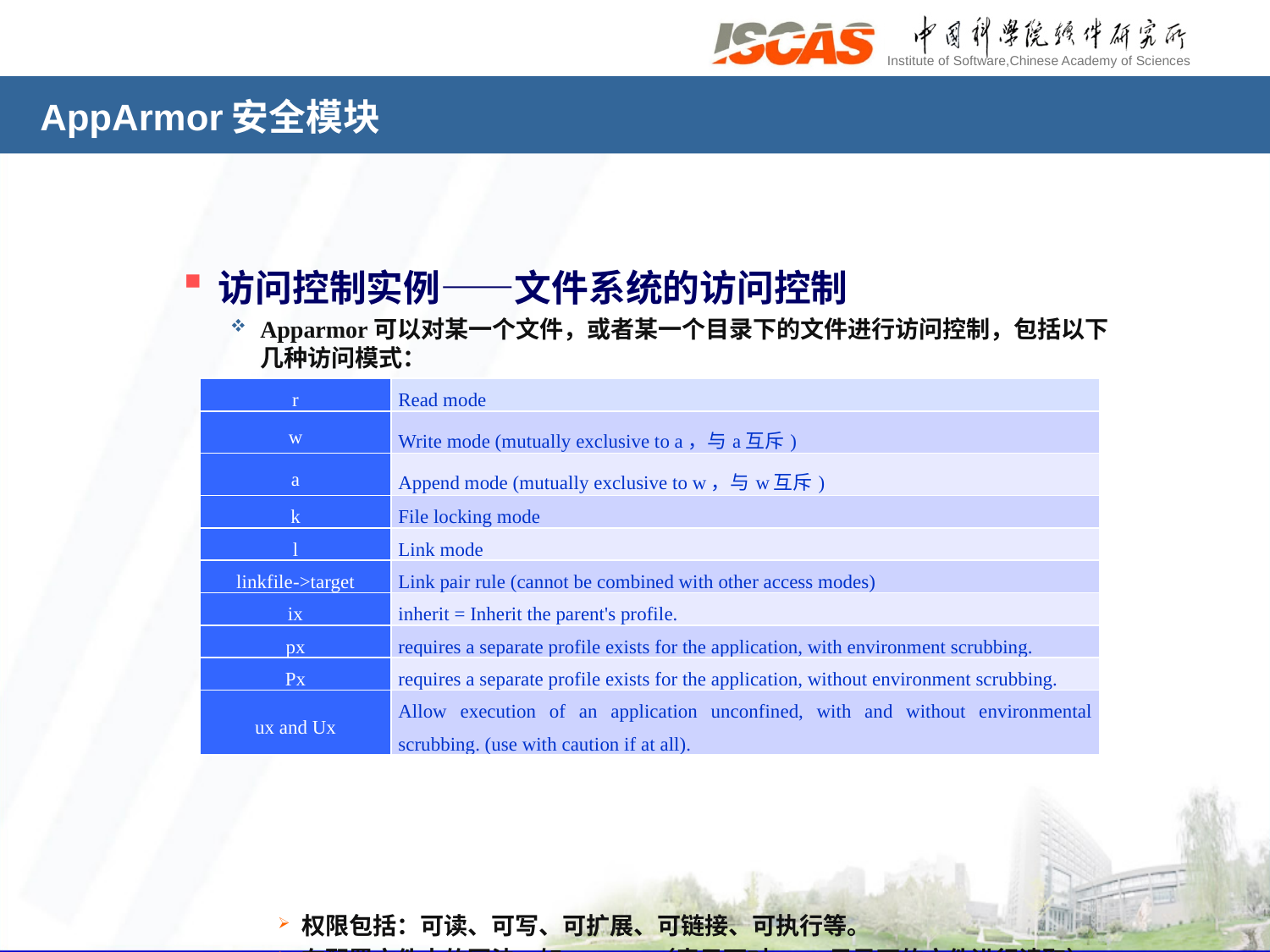

# AppArmor安全模块
访问控制实例——文件系统的访问控制
Apparmor可以对某一个文件，或者某一个目录下的文件进行访问控制，包括以下几种访问模式：

权限包括：可读、可写、可扩展、可链接、可执行等。
在配置文件中的写法：如 /tmp r, （表示可对/tmp目录下的文件进行读取）
注意：没在配置文件中列出的文件，程序无法访问（与白名单类似）。

| r | Read mode |
| --- | --- |
| w | Write mode (mutually exclusive to a，与a互斥) |
| a | Append mode (mutually exclusive to w，与w互斥) |
| k | File locking mode |
| l | Link mode |
| linkfile->target | Link pair rule (cannot be combined with other access modes) |
| ix | inherit = Inherit the parent's profile. |
| px | requires a separate profile exists for the application, with environment scrubbing. |
| Px | requires a separate profile exists for the application, without environment scrubbing. |
| ux and Ux | Allow execution of an application unconfined, with and without environmental scrubbing. (use with caution if at all). |